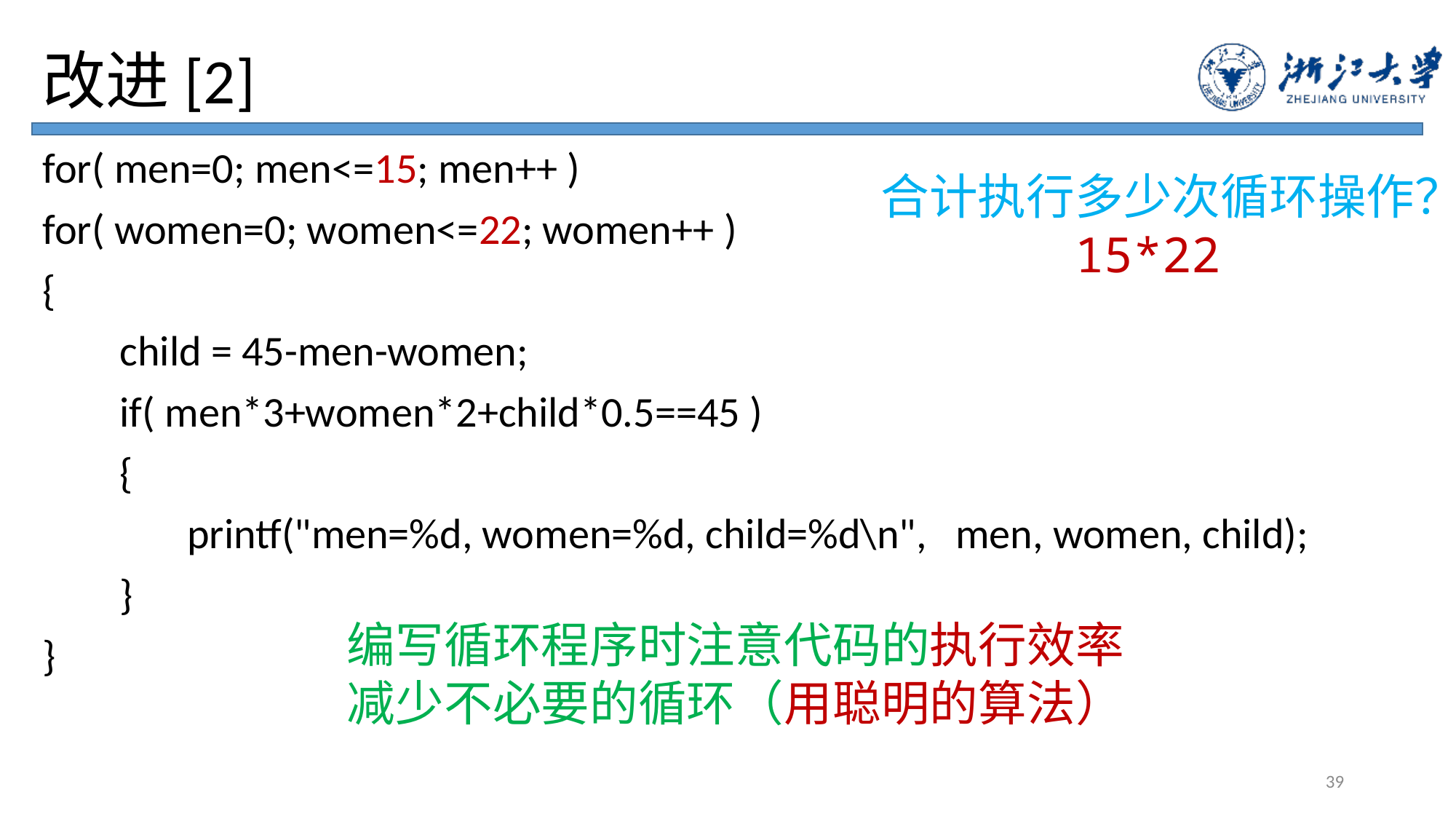

# 改进[2]
for( men=0; men<=15; men++ )
for( women=0; women<=22; women++ )
{
        child = 45-men-women;
        if( men*3+women*2+child*0.5==45 )
        {
               printf("men=%d, women=%d, child=%d\n",   men, women, child);
        }
}
合计执行多少次循环操作？
15*22
编写循环程序时注意代码的执行效率
减少不必要的循环（用聪明的算法）
39